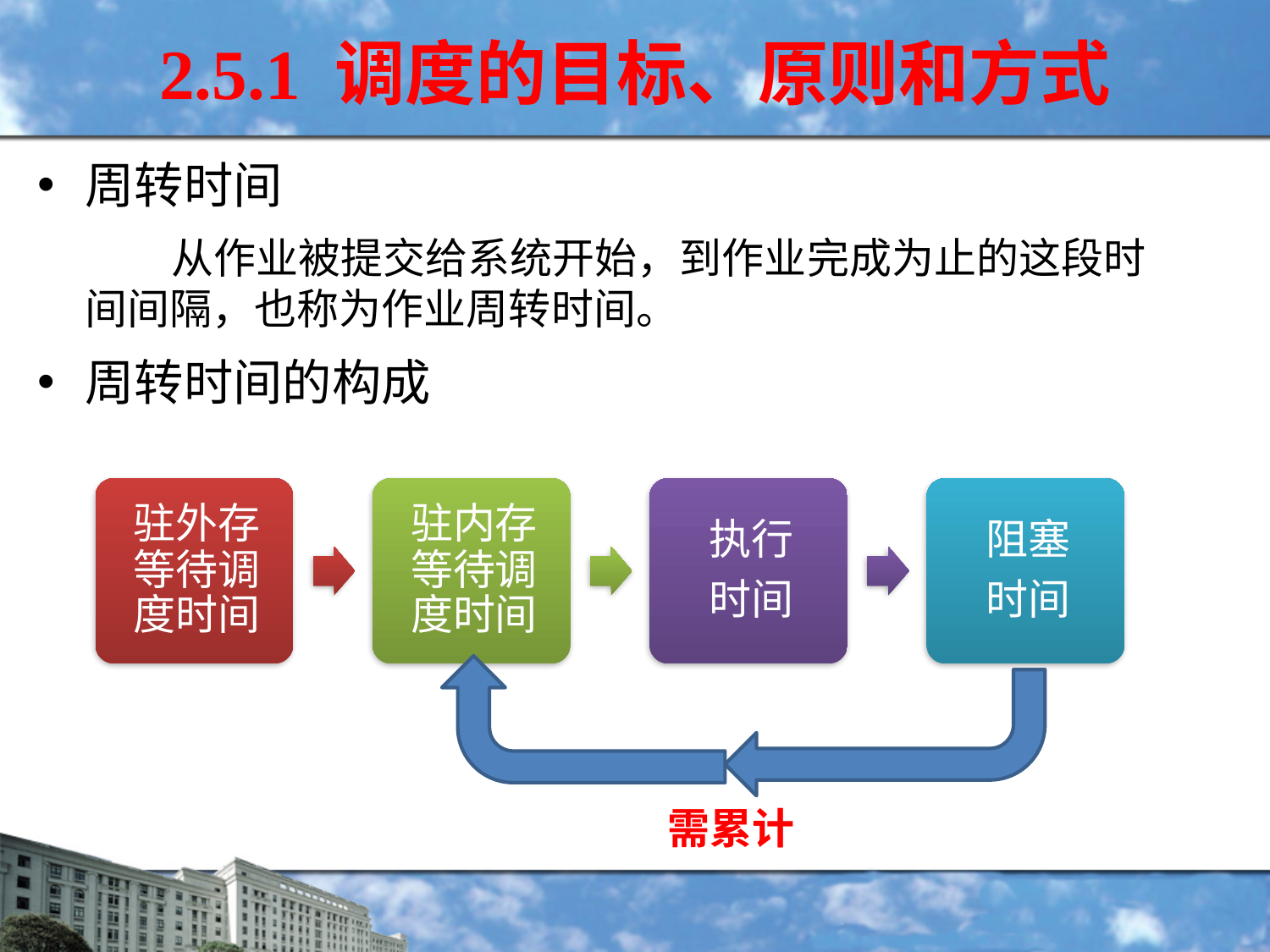

2.5.1 调度的目标、原则和方式
周转时间
             从作业被提交给系统开始，到作业完成为止的这段时间间隔，也称为作业周转时间。
周转时间的构成

驻外存等待调度时间

驻内存等待调度时间

执行
时间

阻塞
时间

需累计